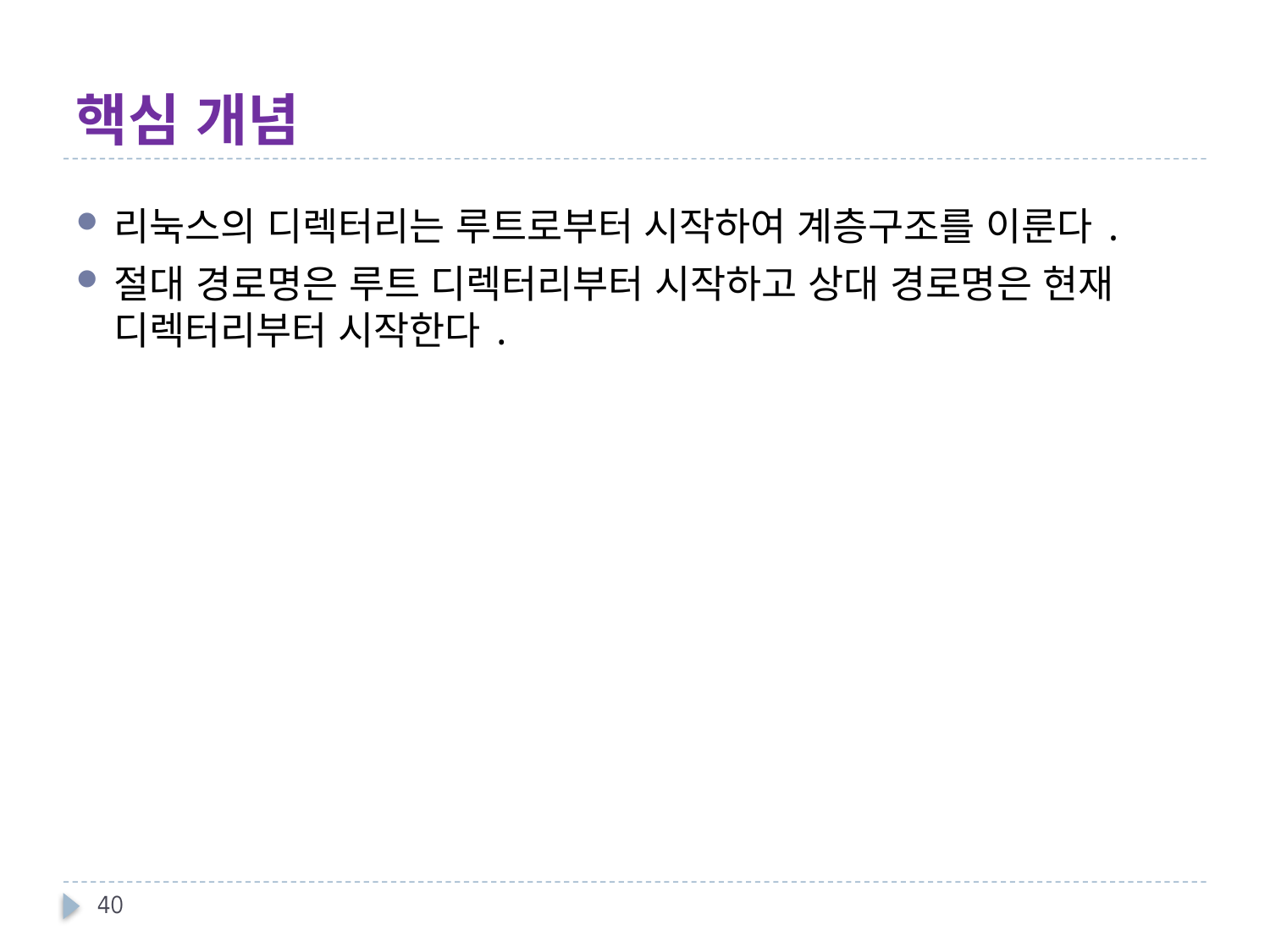

# 핵심 개념
리눅스의 디렉터리는 루트로부터 시작하여 계층구조를 이룬다.
절대 경로명은 루트 디렉터리부터 시작하고 상대 경로명은 현재 디렉터리부터 시작한다.

40